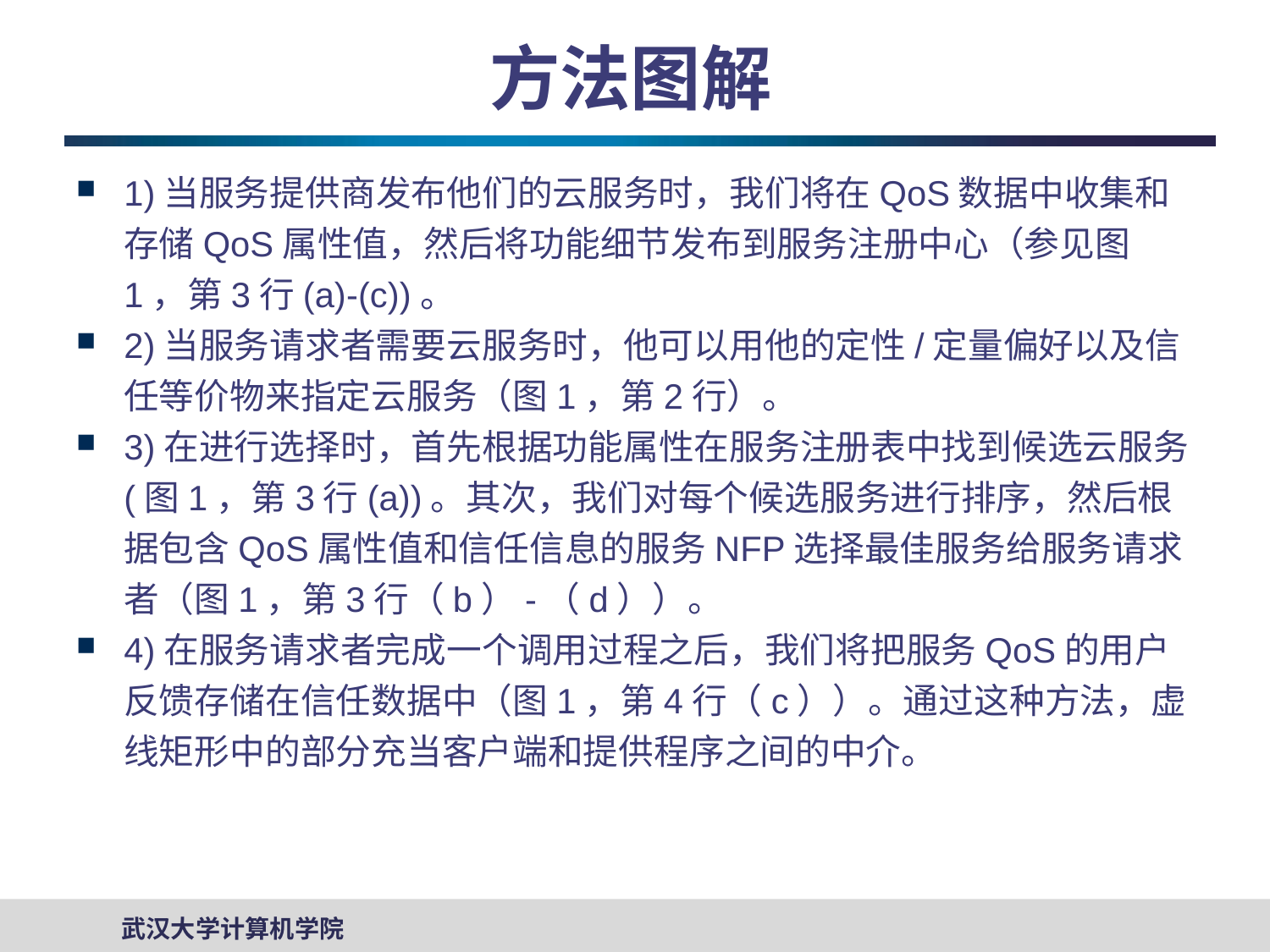

# 方法图解
1)当服务提供商发布他们的云服务时，我们将在QoS数据中收集和存储QoS属性值，然后将功能细节发布到服务注册中心（参见图1，第3行(a)-(c))。
2)当服务请求者需要云服务时，他可以用他的定性/定量偏好以及信任等价物来指定云服务（图1，第2行）。
3)在进行选择时，首先根据功能属性在服务注册表中找到候选云服务(图1，第3行(a))。其次，我们对每个候选服务进行排序，然后根据包含QoS属性值和信任信息的服务NFP选择最佳服务给服务请求者（图1，第3行（b）-（d））。
4)在服务请求者完成一个调用过程之后，我们将把服务QoS的用户反馈存储在信任数据中（图1，第4行（c））。通过这种方法，虚线矩形中的部分充当客户端和提供程序之间的中介。